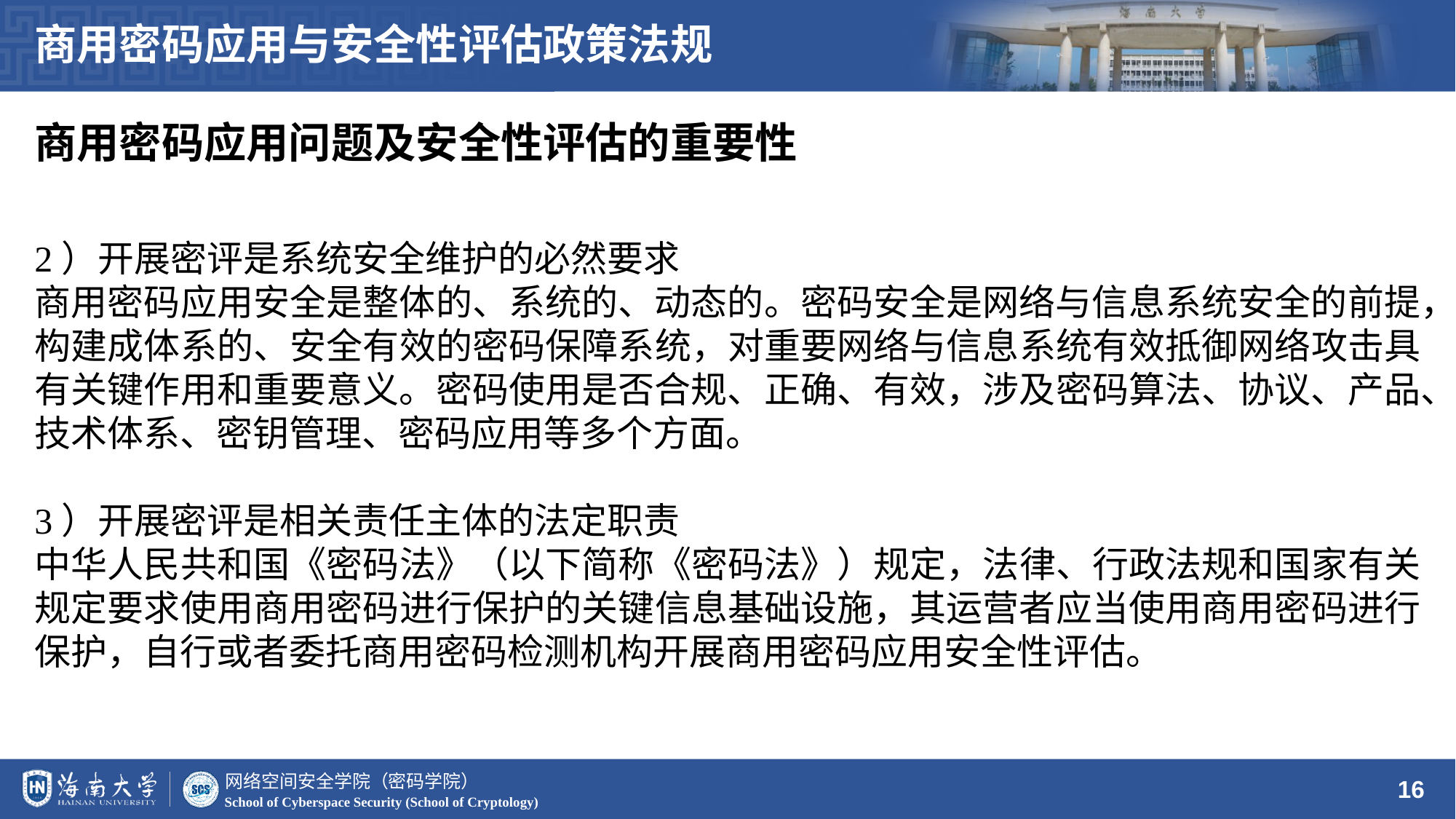

商用密码应用与安全性评估政策法规

商用密码应用问题及安全性评估的重要性

2）开展密评是系统安全维护的必然要求
商用密码应用安全是整体的、系统的、动态的。密码安全是网络与信息系统安全的前提，构建成体系的、安全有效的密码保障系统，对重要网络与信息系统有效抵御网络攻击具有关键作用和重要意义。密码使用是否合规、正确、有效，涉及密码算法、协议、产品、技术体系、密钥管理、密码应用等多个方面。

3）开展密评是相关责任主体的法定职责
中华人民共和国《密码法》（以下简称《密码法》）规定，法律、行政法规和国家有关规定要求使用商用密码进行保护的关键信息基础设施，其运营者应当使用商用密码进行保护，自行或者委托商用密码检测机构开展商用密码应用安全性评估。
16